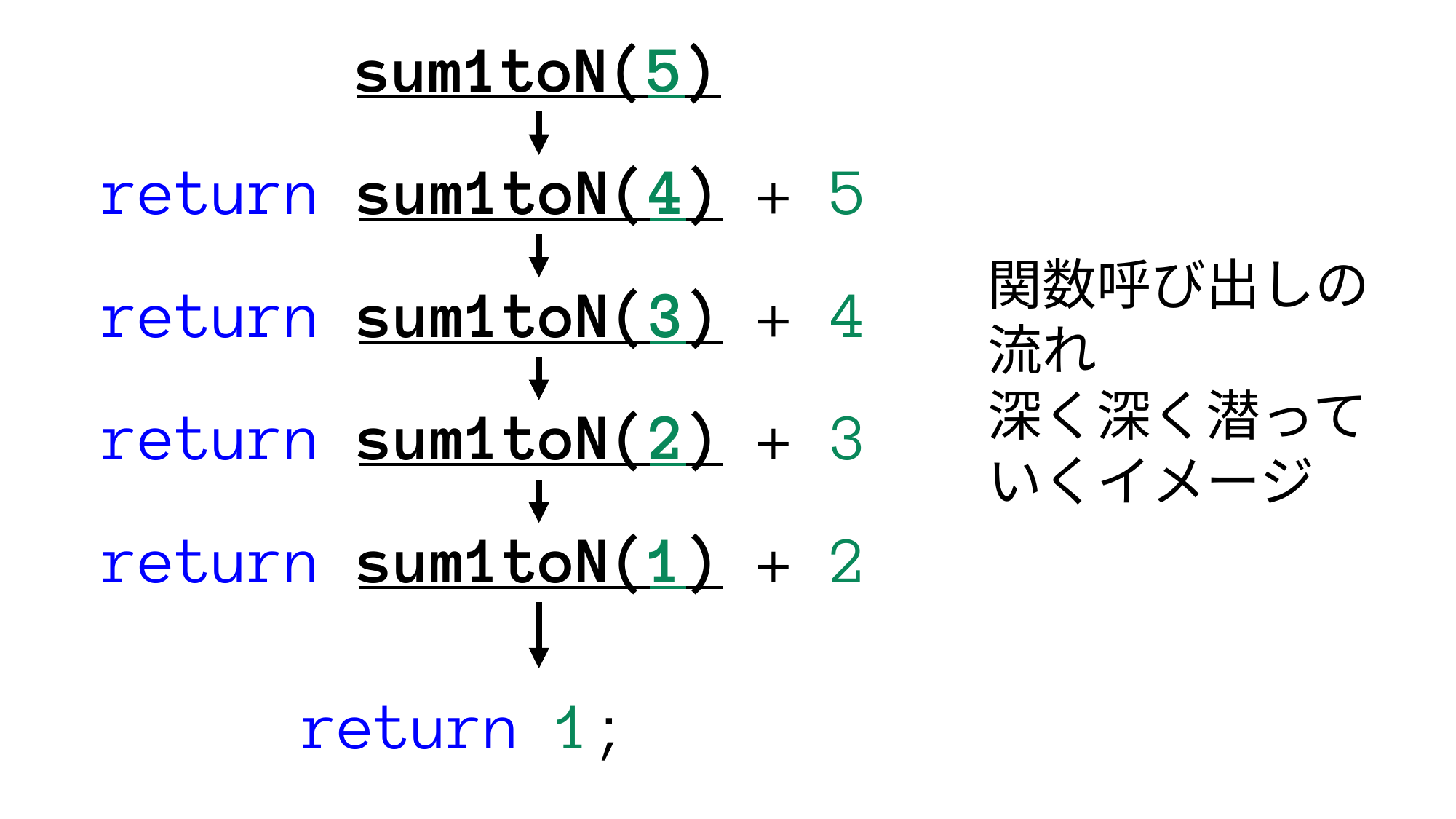

sum1toN(5)
return sum1toN(4) + 5
関数呼び出しの流れ
深く深く潜っていくイメージ
return sum1toN(3) + 4
return sum1toN(2) + 3
return sum1toN(1) + 2
return 1;